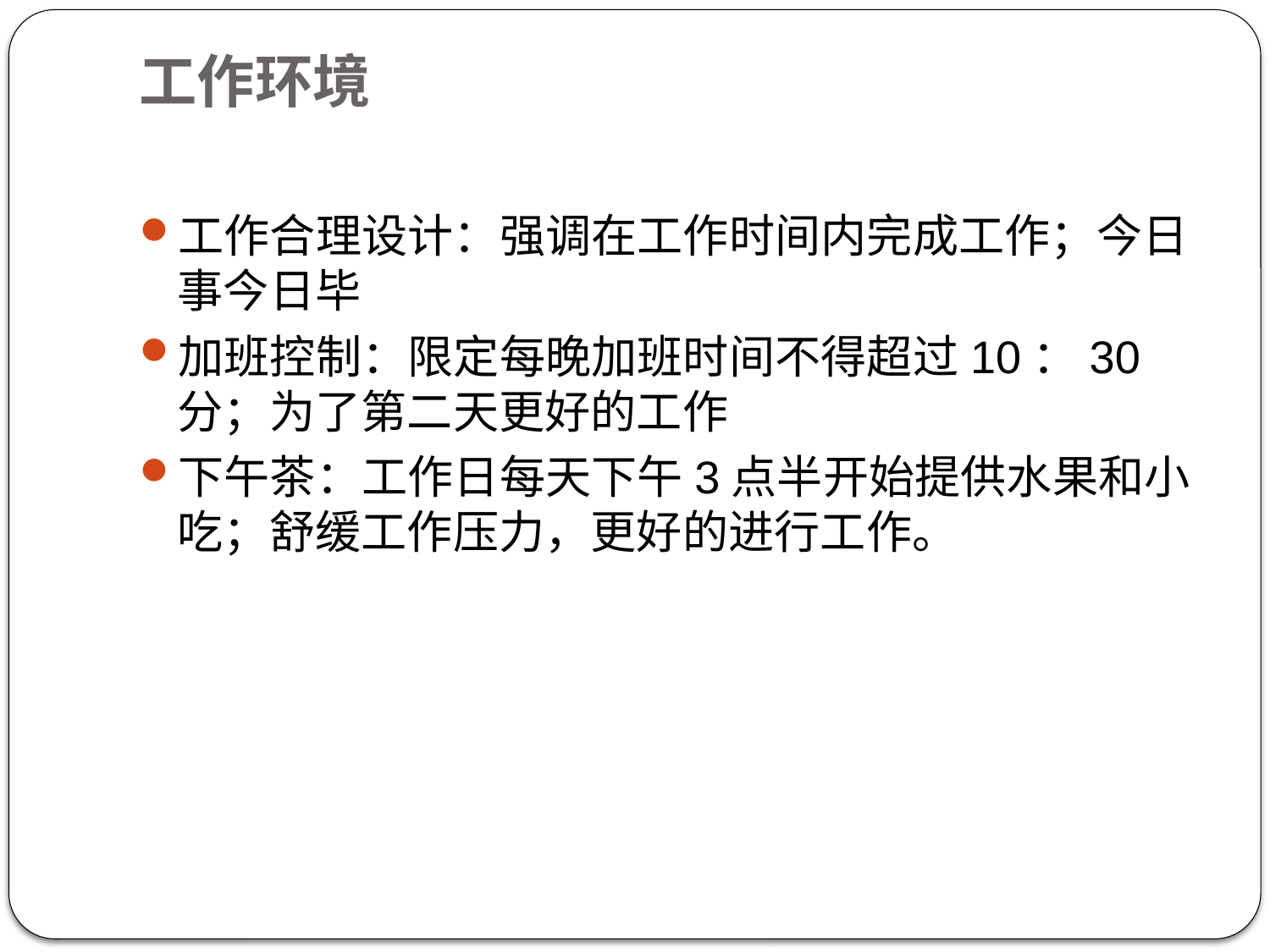

# 工作环境
工作合理设计：强调在工作时间内完成工作；今日事今日毕
加班控制：限定每晚加班时间不得超过10：30分；为了第二天更好的工作
下午茶：工作日每天下午3点半开始提供水果和小吃；舒缓工作压力，更好的进行工作。